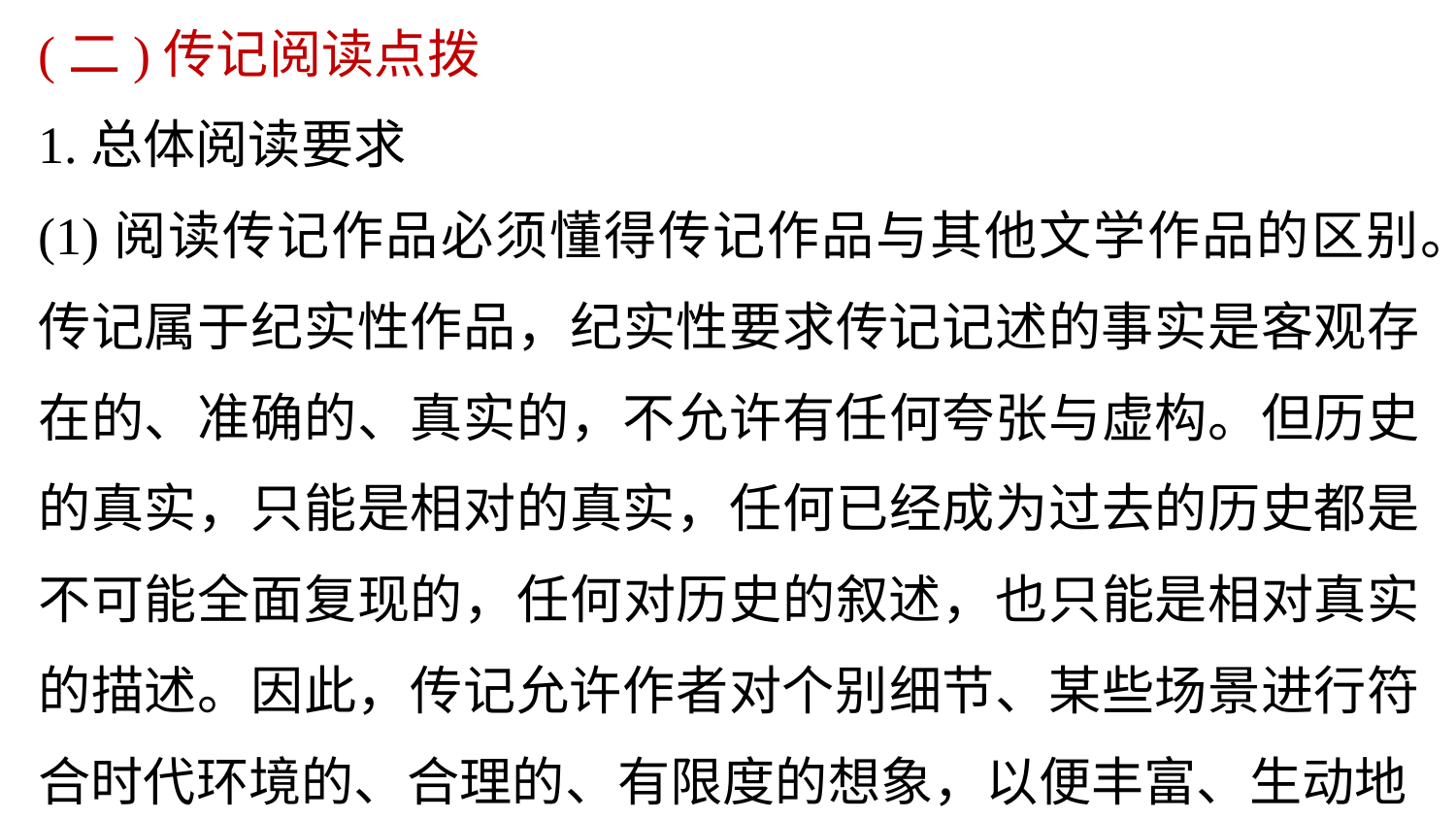

(二)传记阅读点拨
1.总体阅读要求
(1)阅读传记作品必须懂得传记作品与其他文学作品的区别。
传记属于纪实性作品，纪实性要求传记记述的事实是客观存在的、准确的、真实的，不允许有任何夸张与虚构。但历史的真实，只能是相对的真实，任何已经成为过去的历史都是不可能全面复现的，任何对历史的叙述，也只能是相对真实的描述。因此，传记允许作者对个别细节、某些场景进行符合时代环境的、合理的、有限度的想象，以便丰富、生动地